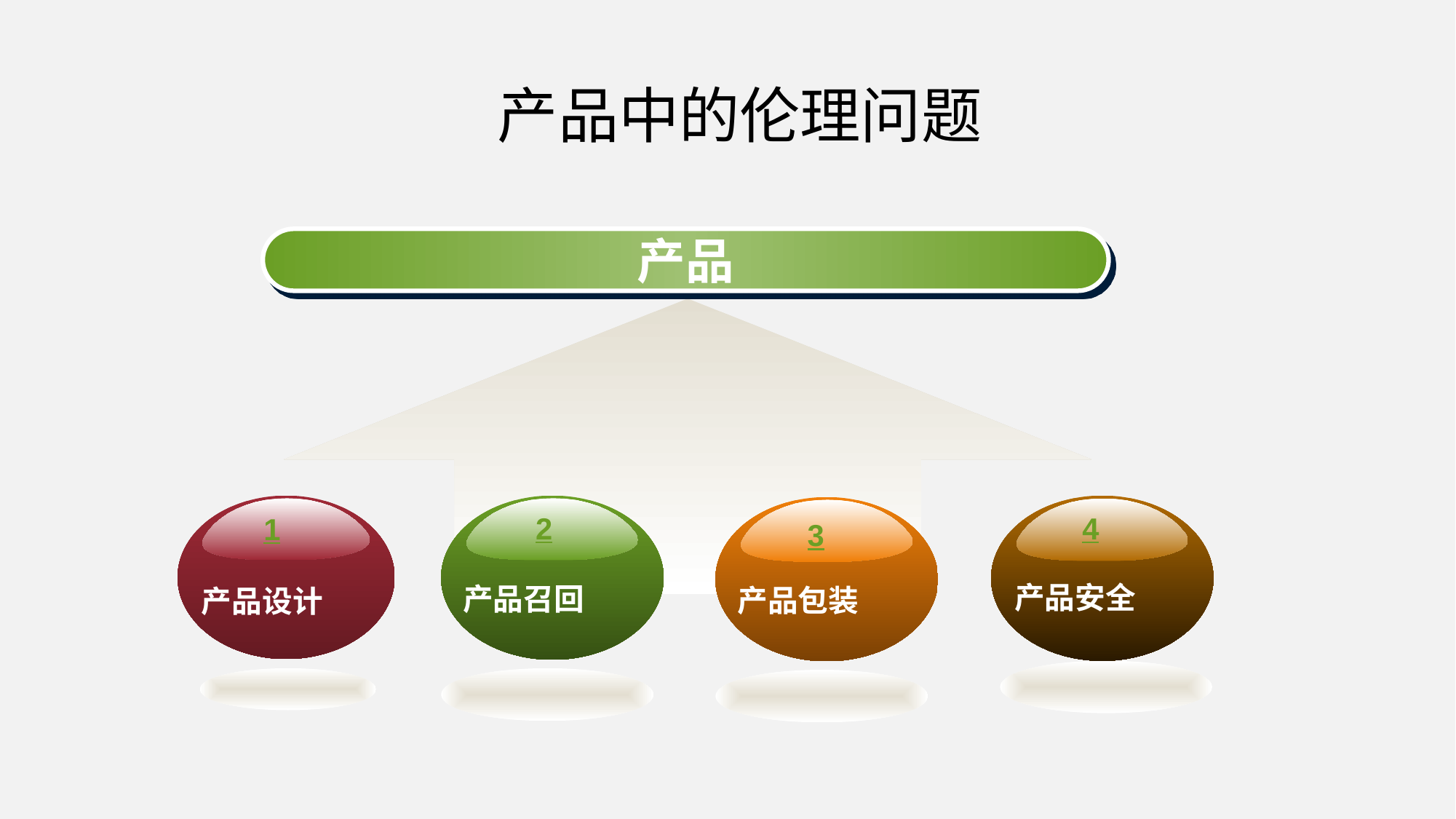

# 产品中的伦理问题
产品

1
产品设计

2
产品召回

3
产品包装

4
产品安全